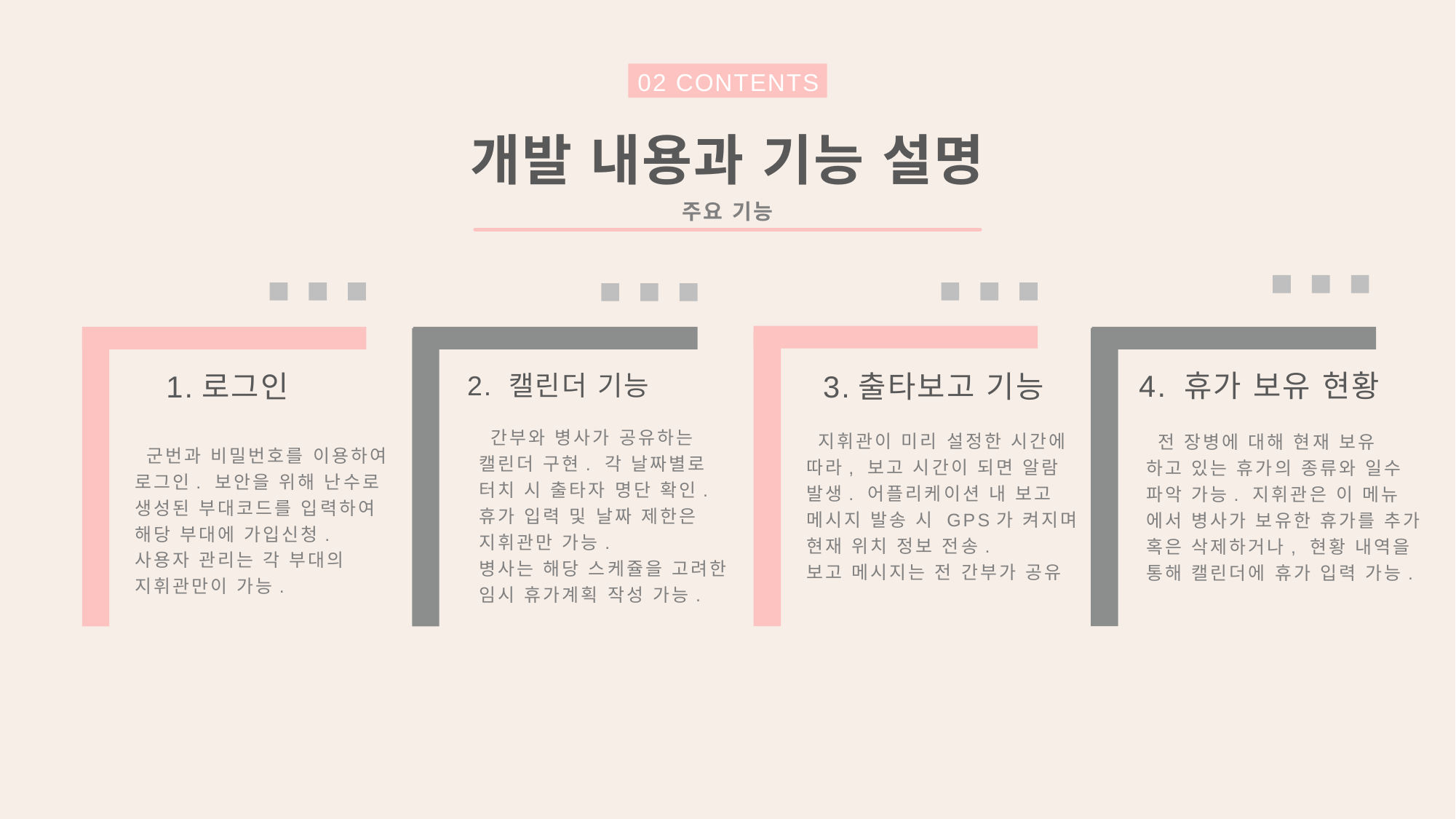

02 CONTENTS
개발 내용과 기능 설명
주요 기능

4. 휴가 보유 현황
1.로그인
3.출타보고 기능
2. 캘린더 기능
 간부와 병사가 공유하는
캘린더 구현. 각 날짜별로
터치 시 출타자 명단 확인.
휴가 입력 및 날짜 제한은
지휘관만 가능.
병사는 해당 스케쥴을 고려한
임시 휴가계획 작성 가능.
 지휘관이 미리 설정한 시간에
따라, 보고 시간이 되면 알람
발생. 어플리케이션 내 보고
메시지 발송 시 GPS가 켜지며
현재 위치 정보 전송.
보고 메시지는 전 간부가 공유
 전 장병에 대해 현재 보유
하고 있는 휴가의 종류와 일수
파악 가능. 지휘관은 이 메뉴
에서 병사가 보유한 휴가를 추가
혹은 삭제하거나, 현황 내역을
통해 캘린더에 휴가 입력 가능.
 군번과 비밀번호를 이용하여
로그인. 보안을 위해 난수로
생성된 부대코드를 입력하여
해당 부대에 가입신청.
사용자 관리는 각 부대의
지휘관만이 가능.